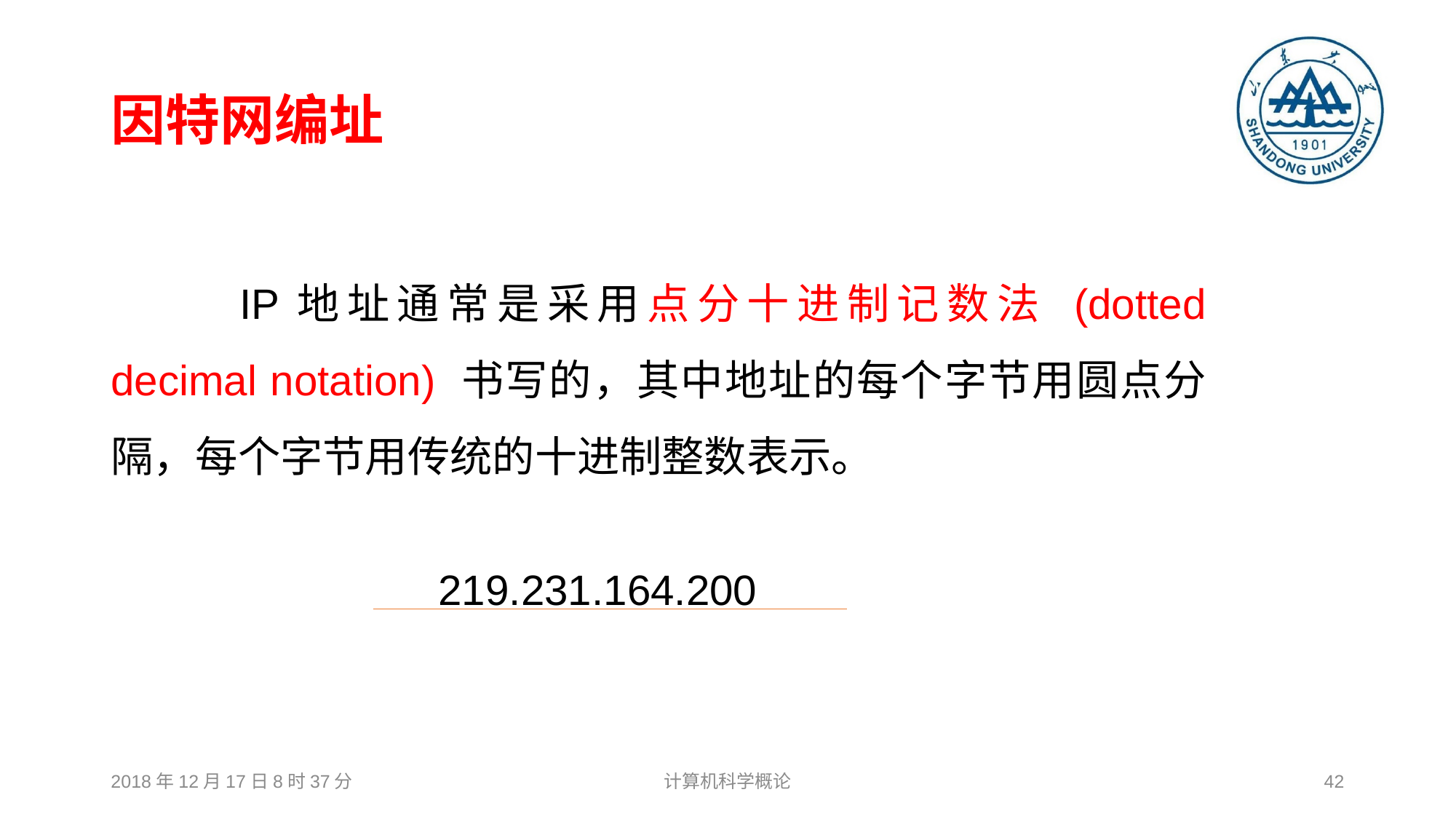

# 因特网编址
	 IP地址通常是采用点分十进制记数法 (dotted decimal notation) 书写的，其中地址的每个字节用圆点分隔，每个字节用传统的十进制整数表示。

			219.231.164.200
2018年12月17日8时37分
计算机科学概论
42